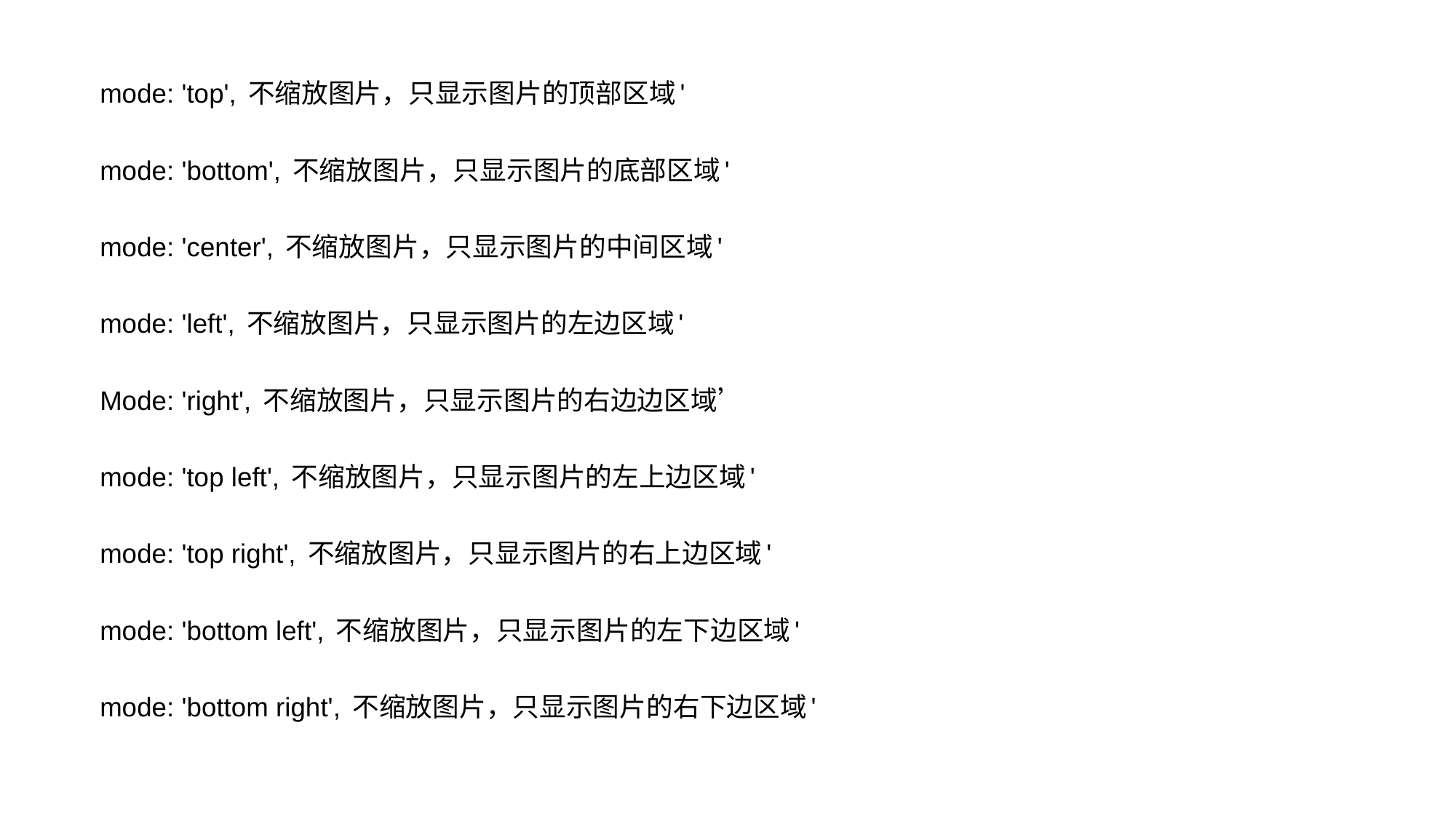

mode: 'top', 不缩放图片，只显示图片的顶部区域'

mode: 'bottom', 不缩放图片，只显示图片的底部区域'

mode: 'center', 不缩放图片，只显示图片的中间区域'

mode: 'left', 不缩放图片，只显示图片的左边区域'

Mode: 'right', 不缩放图片，只显示图片的右边边区域’

mode: 'top left', 不缩放图片，只显示图片的左上边区域'

mode: 'top right', 不缩放图片，只显示图片的右上边区域'

mode: 'bottom left', 不缩放图片，只显示图片的左下边区域'

mode: 'bottom right', 不缩放图片，只显示图片的右下边区域'